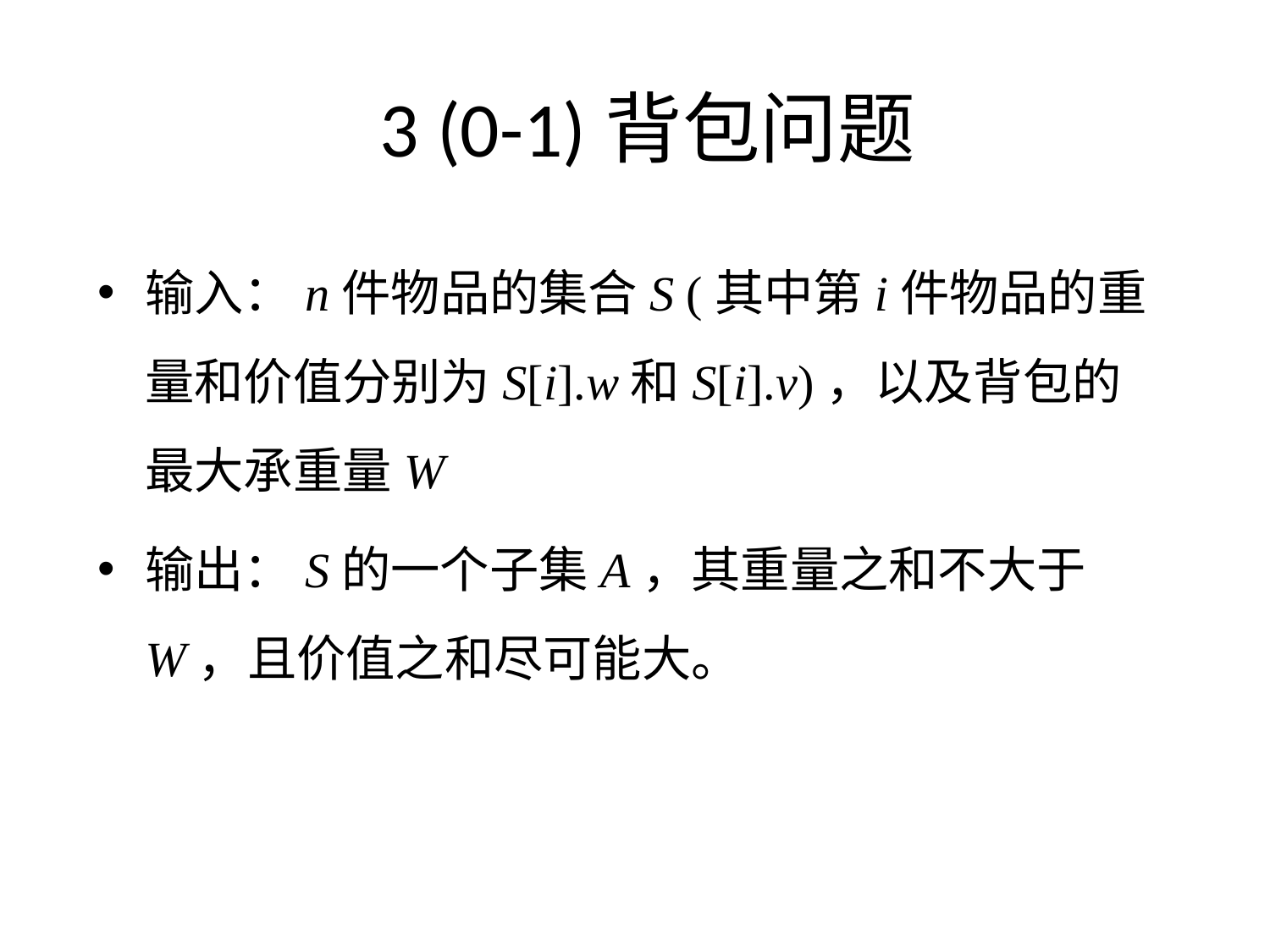

# 3 (0-1)背包问题
输入：n件物品的集合S (其中第i件物品的重量和价值分别为S[i].w和S[i].v)，以及背包的最大承重量W
输出：S的一个子集A，其重量之和不大于W，且价值之和尽可能大。